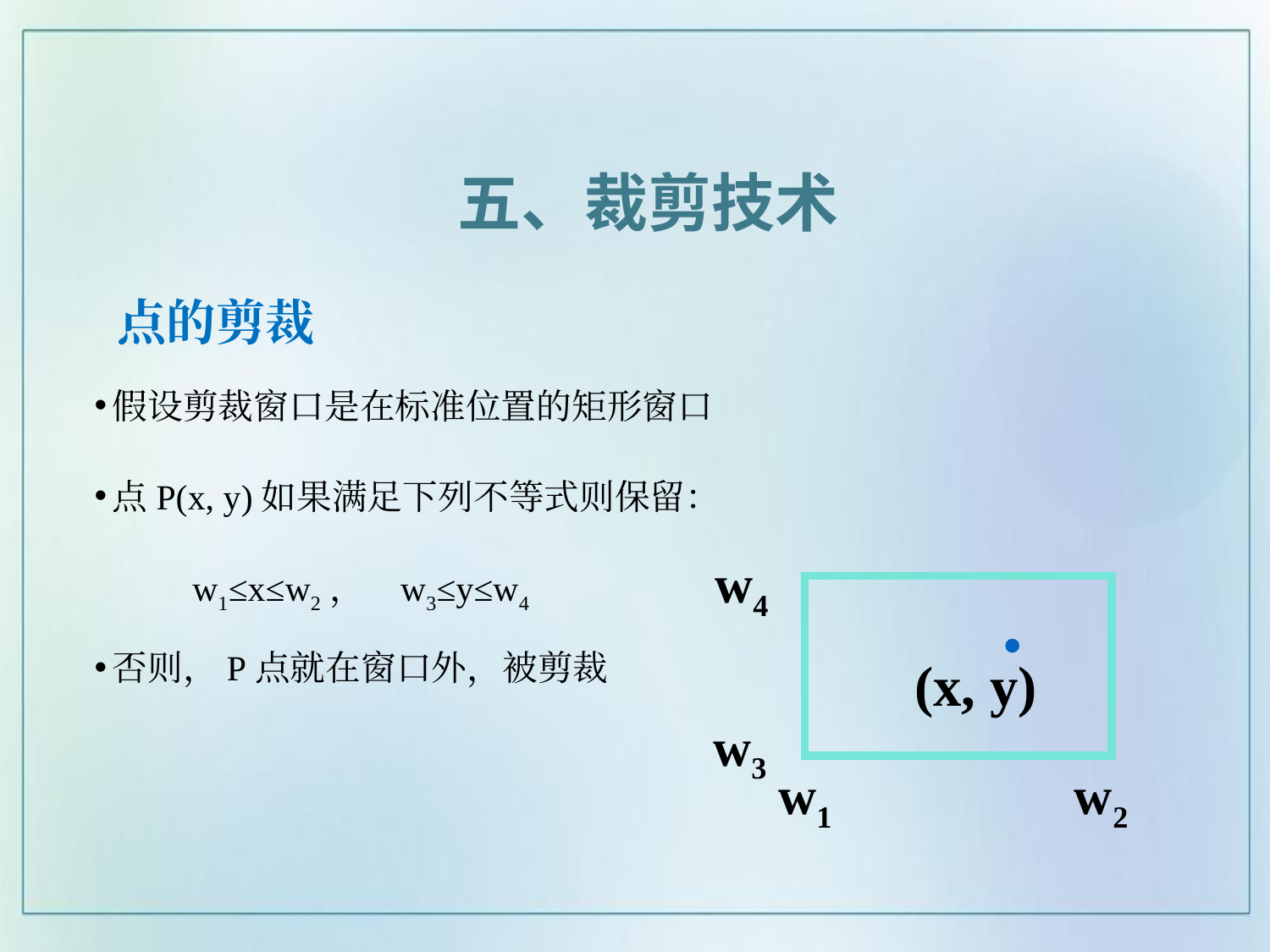

五、裁剪技术
# 点的剪裁
假设剪裁窗口是在标准位置的矩形窗口
点P(x, y)如果满足下列不等式则保留：
           w1≤x≤w2，   w3≤y≤w4
否则，P点就在窗口外，被剪裁
w4

(x, y)
w3
w1
w2